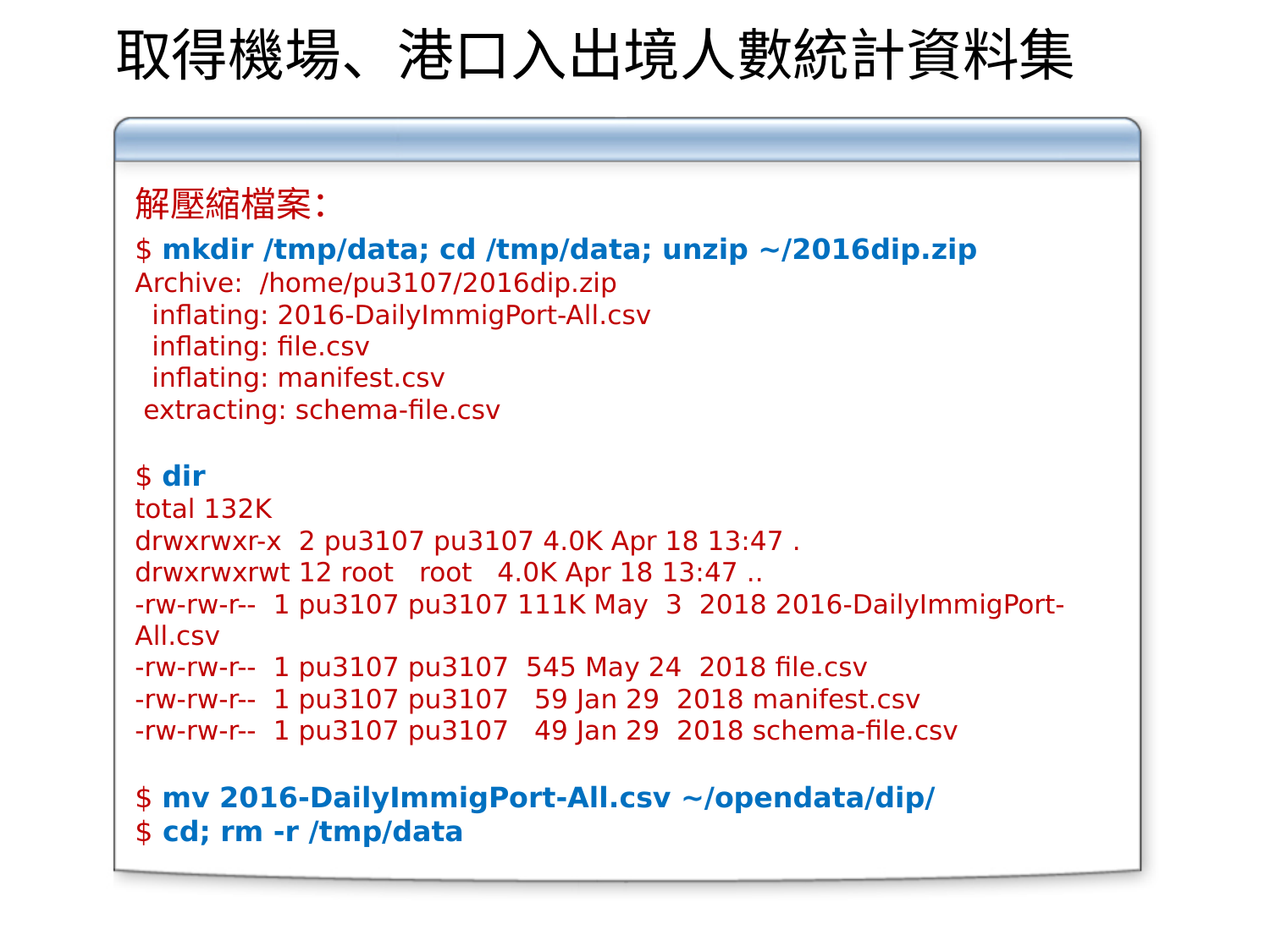

# 取得機場、港口入出境人數統計資料集
解壓縮檔案：
$ mkdir /tmp/data; cd /tmp/data; unzip ~/2016dip.zip
Archive:  /home/pu3107/2016dip.zip
  inflating: 2016-DailyImmigPort-All.csv
  inflating: file.csv
  inflating: manifest.csv
 extracting: schema-file.csv

$ dir
total 132K
drwxrwxr-x  2 pu3107 pu3107 4.0K Apr 18 13:47 .
drwxrwxrwt 12 root   root   4.0K Apr 18 13:47 ..
-rw-rw-r--  1 pu3107 pu3107 111K May  3  2018 2016-DailyImmigPort-All.csv
-rw-rw-r--  1 pu3107 pu3107  545 May 24  2018 file.csv
-rw-rw-r--  1 pu3107 pu3107   59 Jan 29  2018 manifest.csv
-rw-rw-r--  1 pu3107 pu3107   49 Jan 29  2018 schema-file.csv

$ mv 2016-DailyImmigPort-All.csv ~/opendata/dip/
$ cd; rm -r /tmp/data